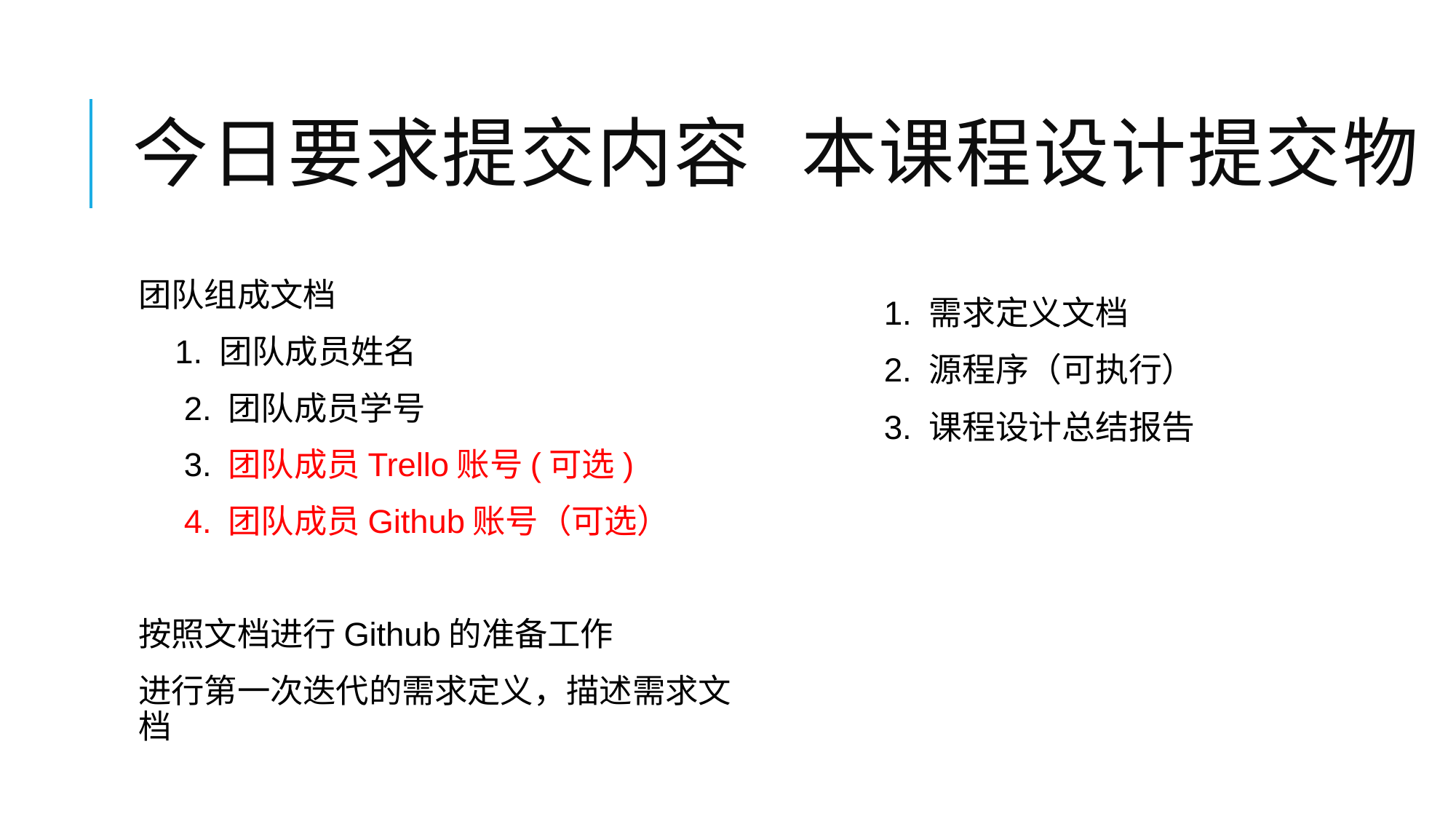

# 今日要求提交内容
本课程设计提交物
团队组成文档
    1. 团队成员姓名
     2. 团队成员学号
     3. 团队成员Trello账号(可选)
     4. 团队成员Github账号（可选）

按照文档进行Github的准备工作
进行第一次迭代的需求定义，描述需求文档

1. 需求定义文档
2. 源程序（可执行）
3. 课程设计总结报告